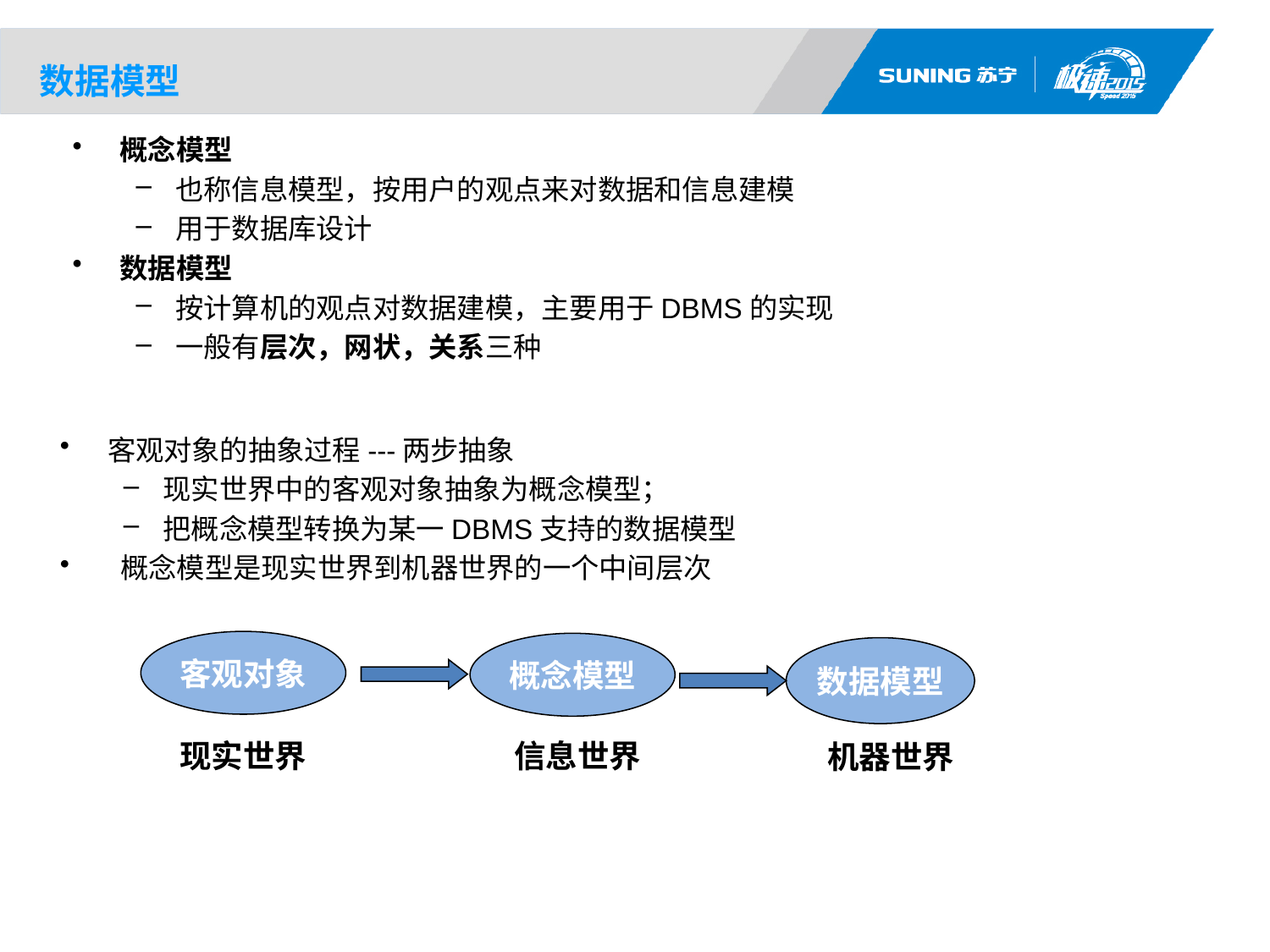

数据模型
概念模型
也称信息模型，按用户的观点来对数据和信息建模
用于数据库设计
数据模型
按计算机的观点对数据建模，主要用于DBMS的实现
一般有层次，网状，关系三种

客观对象的抽象过程---两步抽象
现实世界中的客观对象抽象为概念模型；
把概念模型转换为某一DBMS支持的数据模型
 概念模型是现实世界到机器世界的一个中间层次
客观对象
概念模型
数据模型

机器世界
现实世界
信息世界